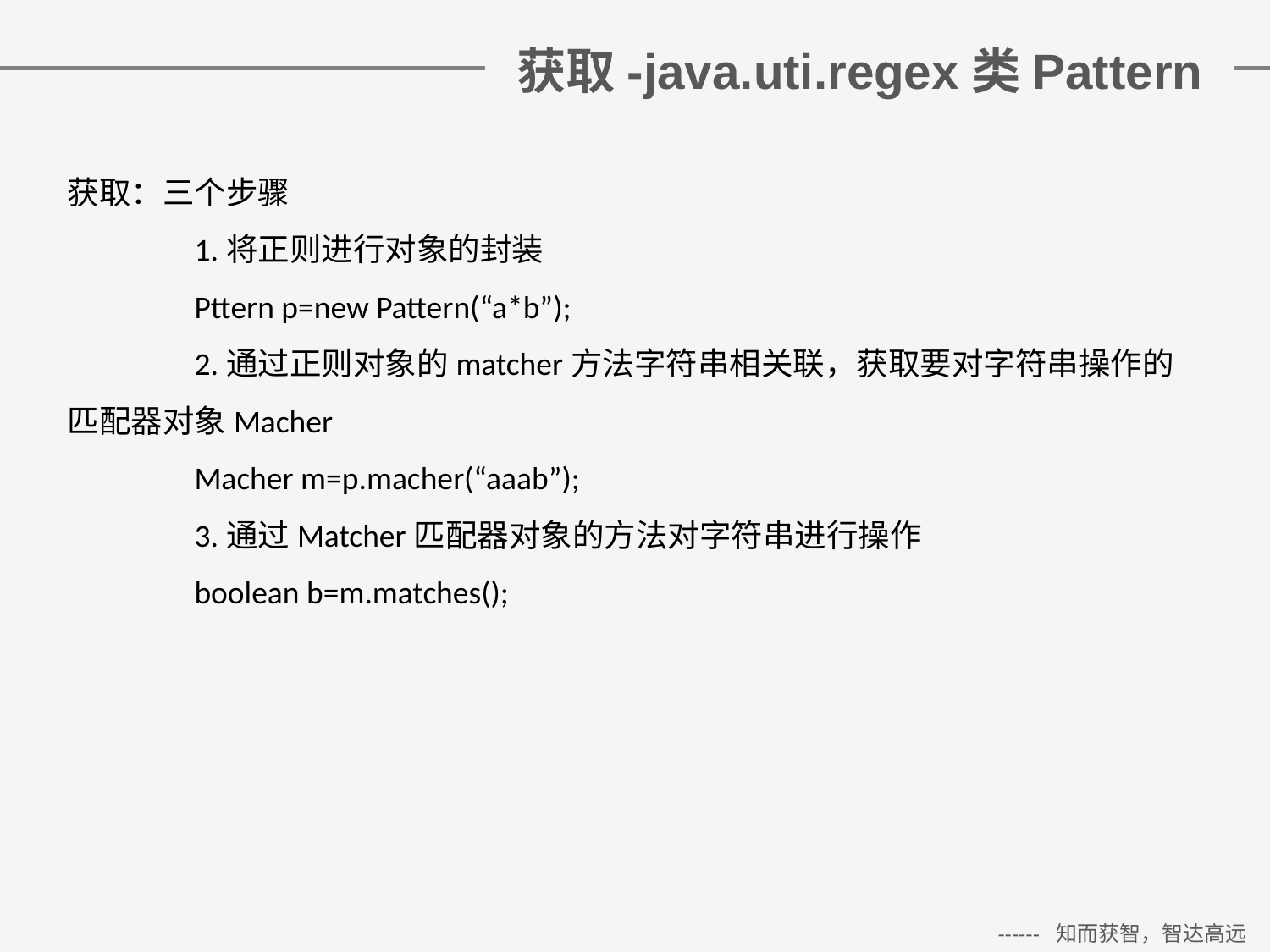

# 获取-java.uti.regex类Pattern
获取：三个步骤
	1.将正则进行对象的封装
	Pttern p=new Pattern(“a*b”);
	2.通过正则对象的matcher方法字符串相关联，获取要对字符串操作的匹配器对象Macher
	Macher m=p.macher(“aaab”);
	3.通过Matcher匹配器对象的方法对字符串进行操作
	boolean b=m.matches();